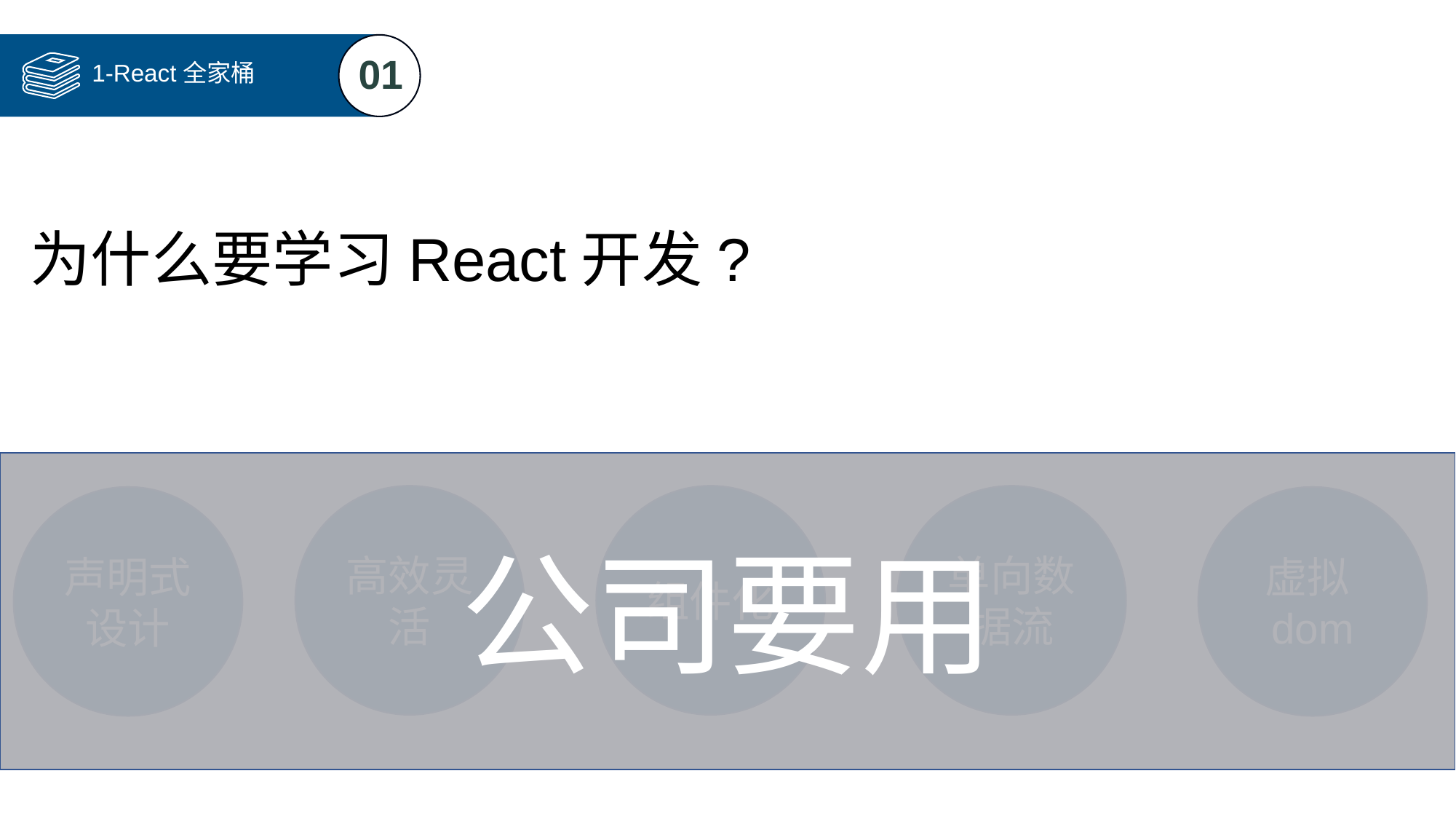

01
1-React全家桶

为什么要学习React开发?
公司要用
高效灵活
组件化
单向数据流
声明式设计
虚拟dom